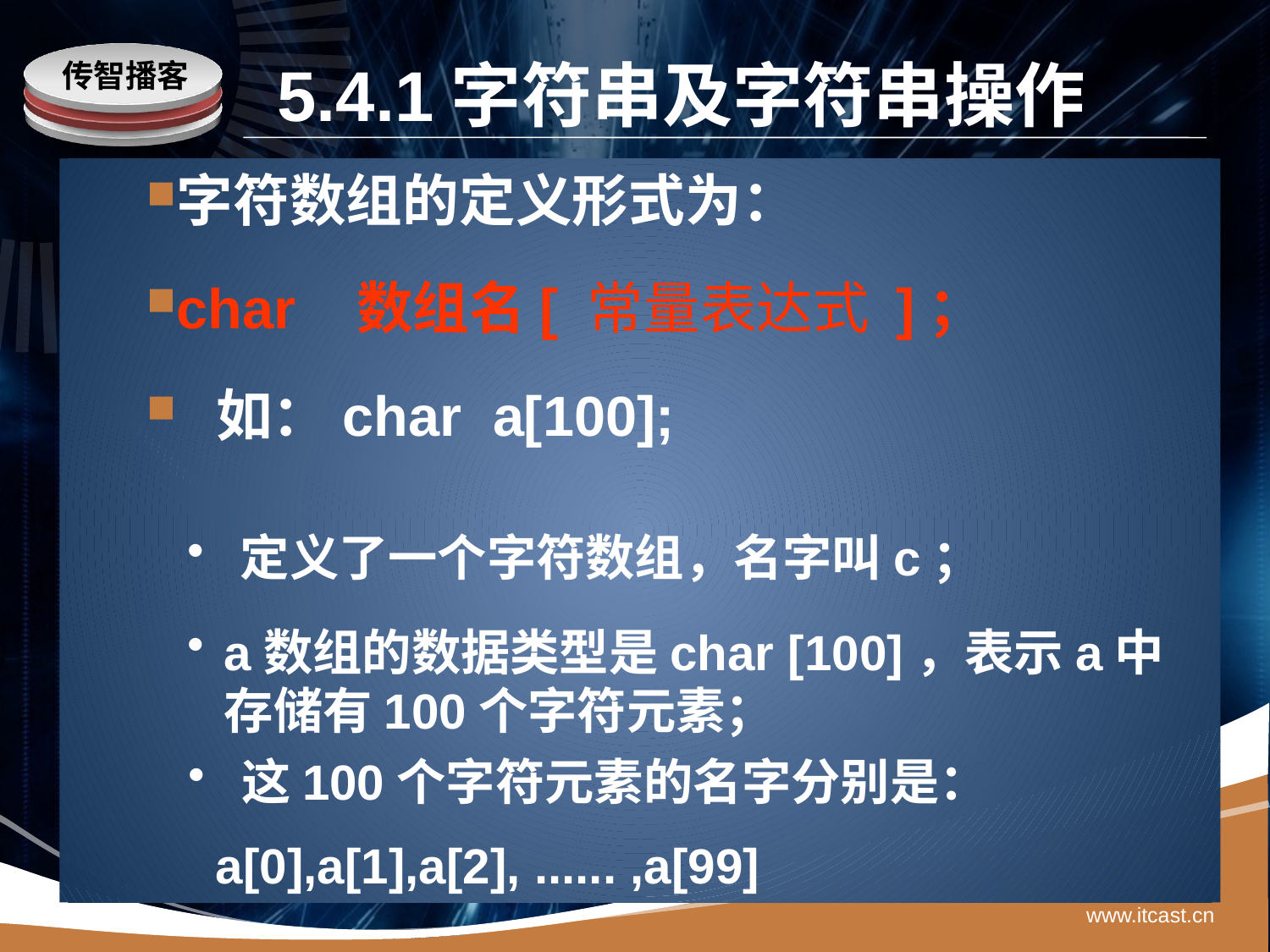

# 5.4.1字符串及字符串操作
字符数组的定义形式为：
char   数组名[ 常量表达式 ]；
  如：char  a[100];
 定义了一个字符数组，名字叫c；
a数组的数据类型是char [100]，表示a中存储有100个字符元素；
 这100个字符元素的名字分别是：
  a[0],a[1],a[2], ...... ,a[99]
www.itcast.cn